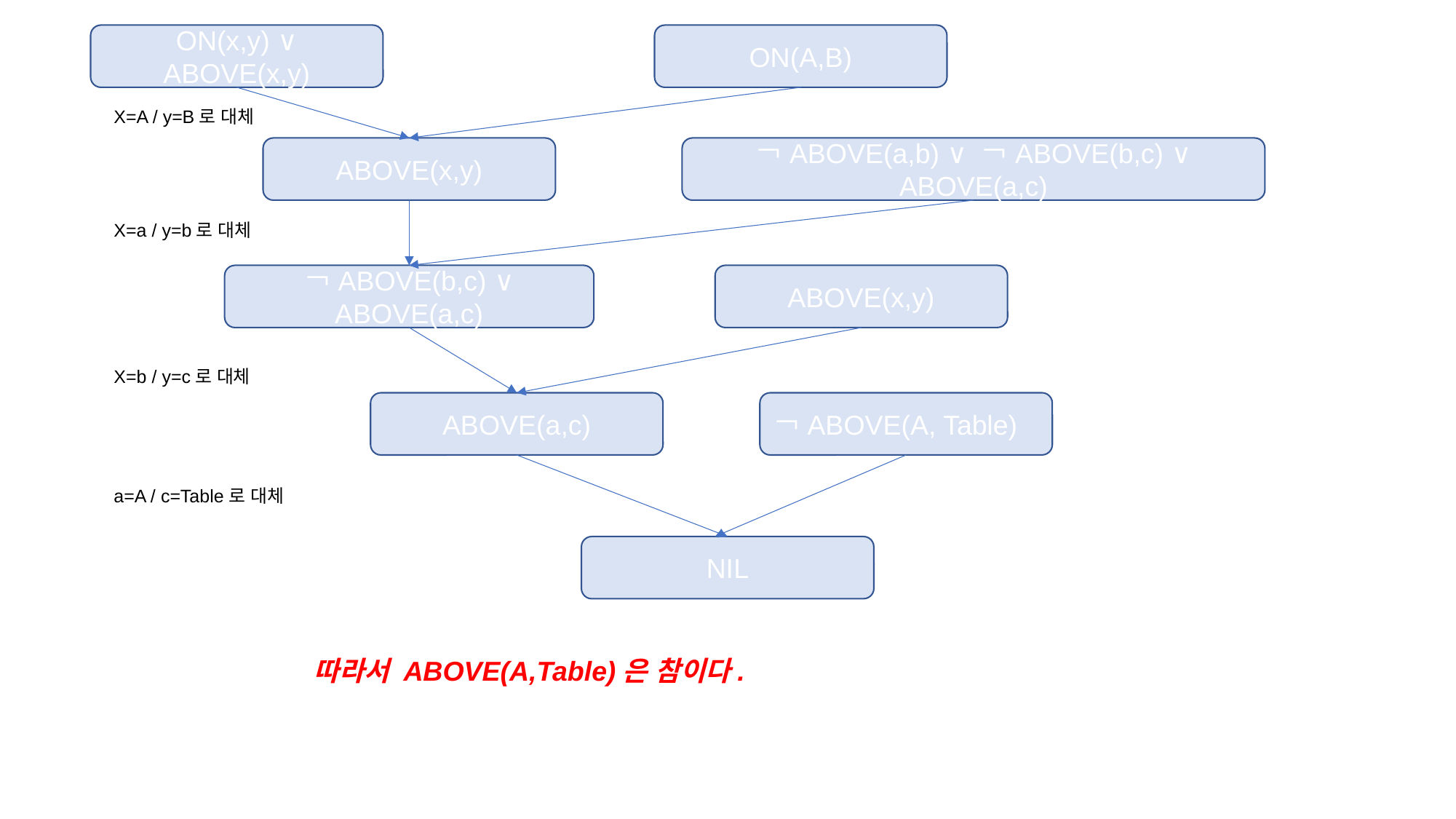

ON(x,y) ∨ ABOVE(x,y)
ON(A,B)
X=A / y=B로 대체
ABOVE(x,y)
￢ABOVE(a,b) ∨ ￢ABOVE(b,c) ∨ ABOVE(a,c)
X=a / y=b로 대체
￢ABOVE(b,c) ∨ ABOVE(a,c)
ABOVE(x,y)
X=b / y=c로 대체
ABOVE(a,c)
￢ABOVE(A, Table)
a=A / c=Table로 대체
NIL
따라서 ABOVE(A,Table)은 참이다.